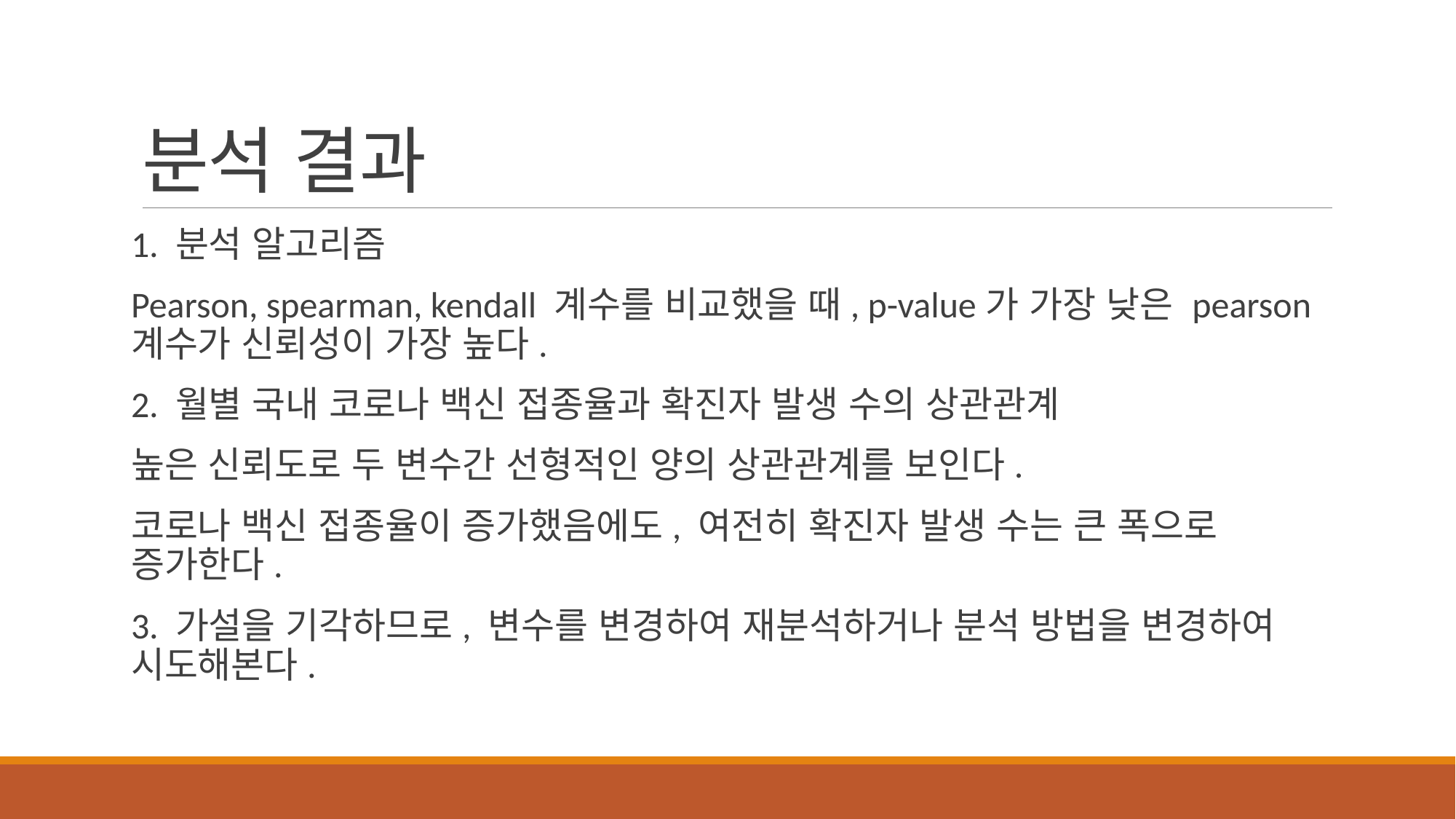

# 분석 결과
1. 분석 알고리즘
Pearson, spearman, kendall 계수를 비교했을 때, p-value가 가장 낮은 pearson 계수가 신뢰성이 가장 높다.
2. 월별 국내 코로나 백신 접종율과 확진자 발생 수의 상관관계
높은 신뢰도로 두 변수간 선형적인 양의 상관관계를 보인다.
코로나 백신 접종율이 증가했음에도, 여전히 확진자 발생 수는 큰 폭으로 증가한다.
3. 가설을 기각하므로, 변수를 변경하여 재분석하거나 분석 방법을 변경하여 시도해본다.